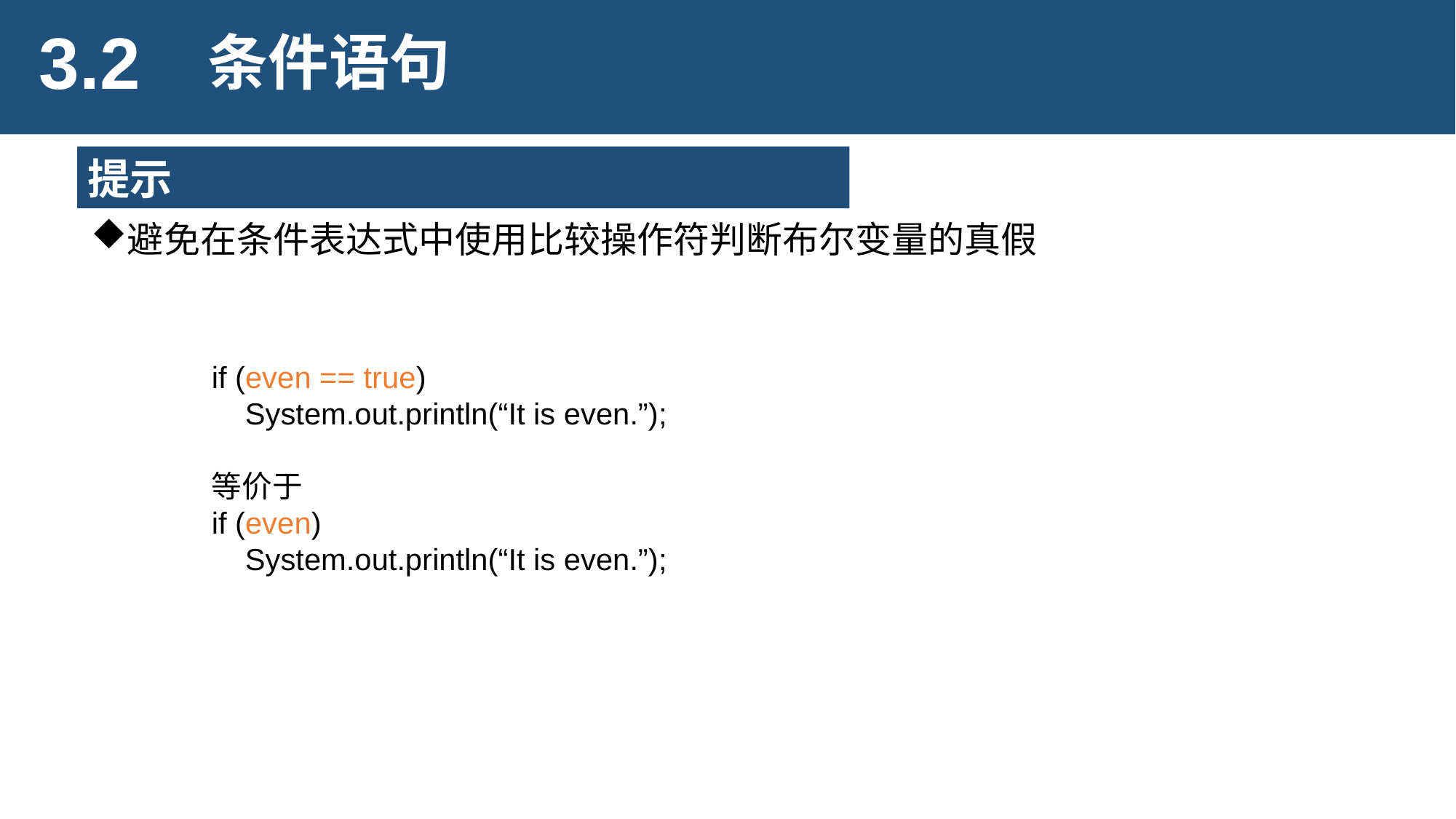

3.2
条件语句
提示
避免在条件表达式中使用比较操作符判断布尔变量的真假
if (even == true)
    System.out.println(“It is even.”);

等价于
if (even)
    System.out.println(“It is even.”);